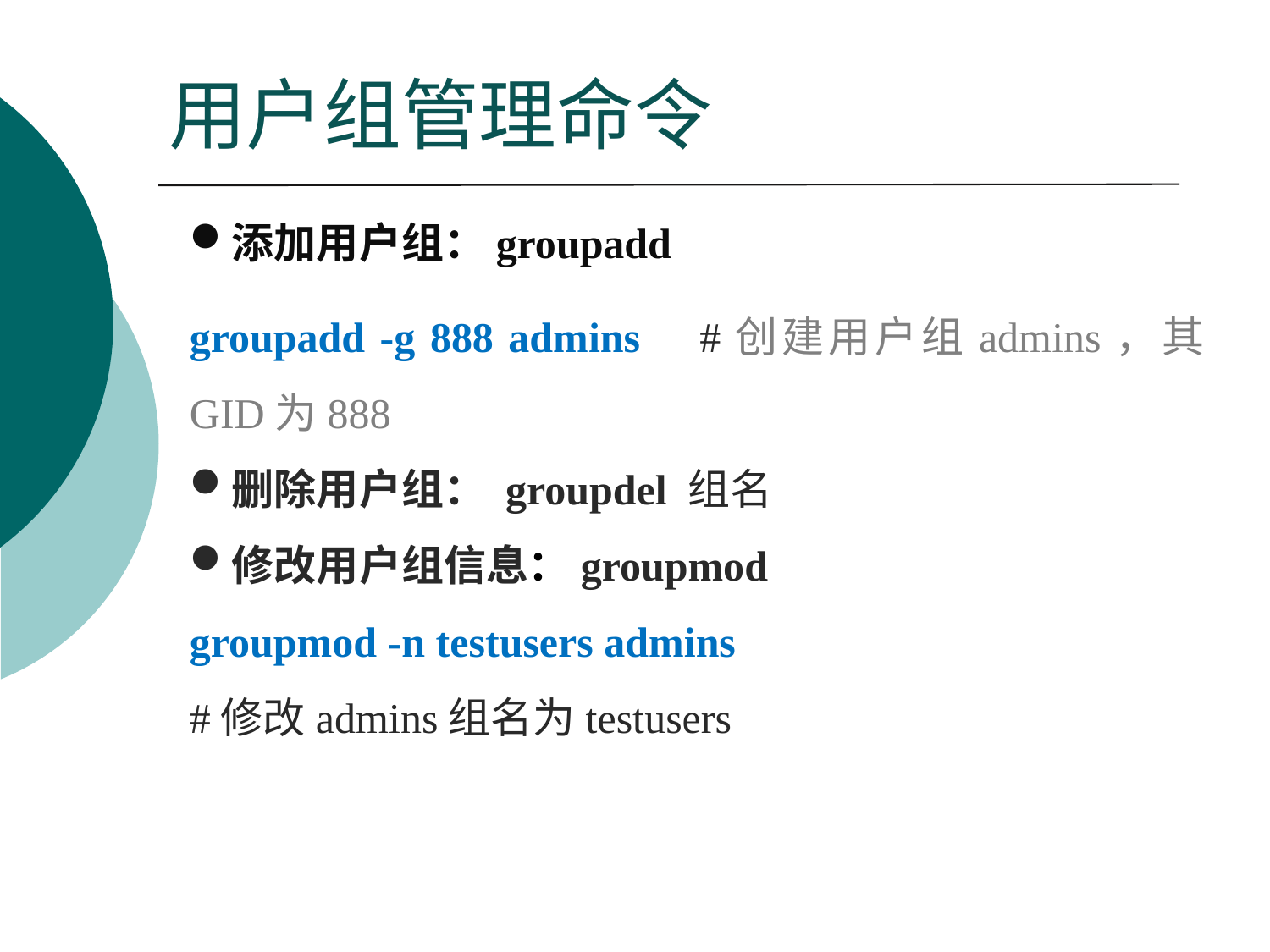

# 用户组管理命令
添加用户组：groupadd
groupadd -g 888 admins    #创建用户组admins，其GID为888
删除用户组： groupdel 组名
修改用户组信息：groupmod
groupmod -n testusers admins
#修改admins组名为testusers